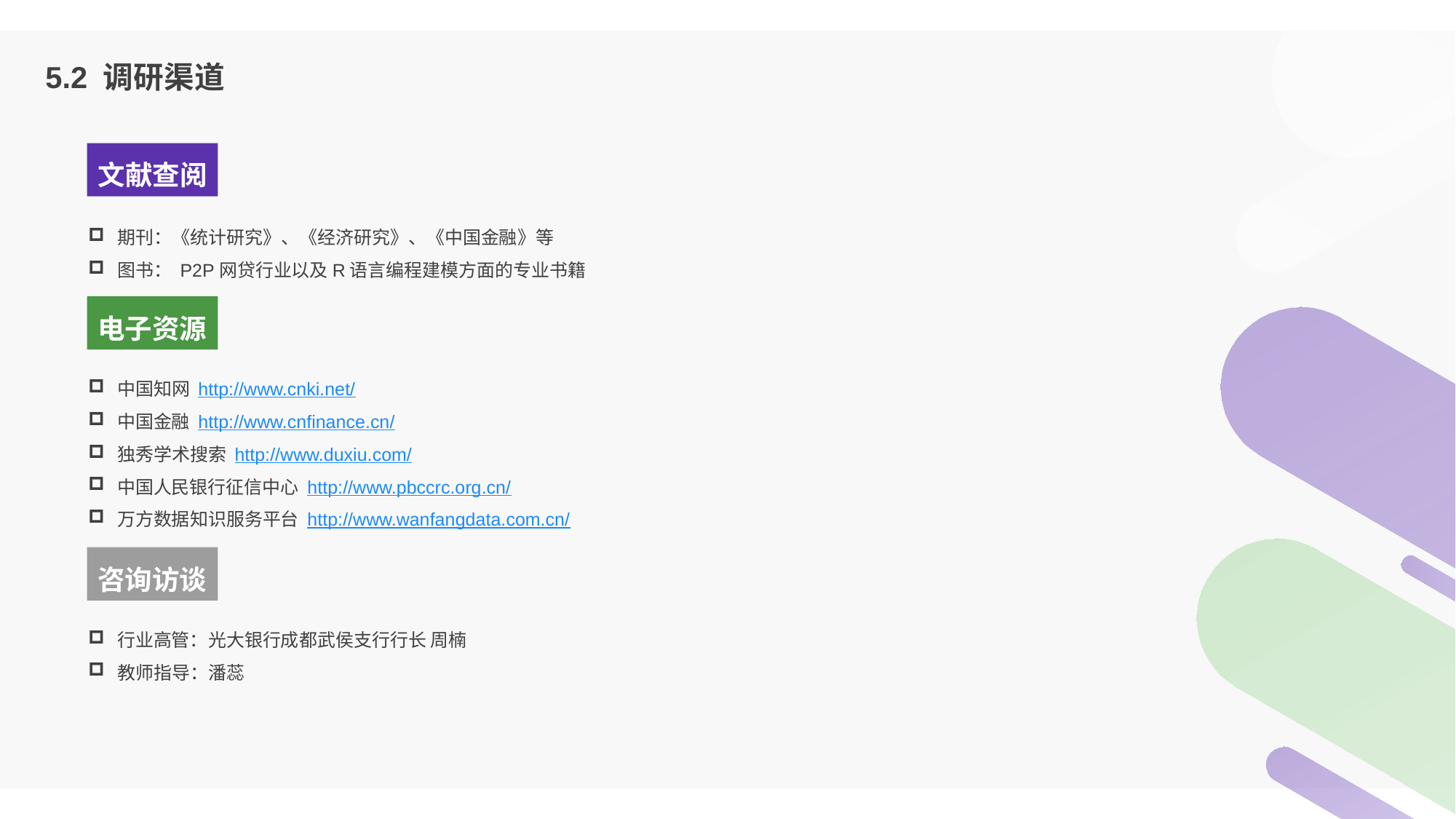

5.2 调研渠道
文献查阅
 期刊：《统计研究》、《经济研究》、《中国金融》等
 图书： P2P网贷行业以及R语言编程建模方面的专业书籍
电子资源
 中国知网 http://www.cnki.net/
 中国金融 http://www.cnfinance.cn/
 独秀学术搜索 http://www.duxiu.com/
 中国人民银行征信中心 http://www.pbccrc.org.cn/
 万方数据知识服务平台 http://www.wanfangdata.com.cn/
咨询访谈
 行业高管：光大银行成都武侯支行行长 周楠
 教师指导：潘蕊